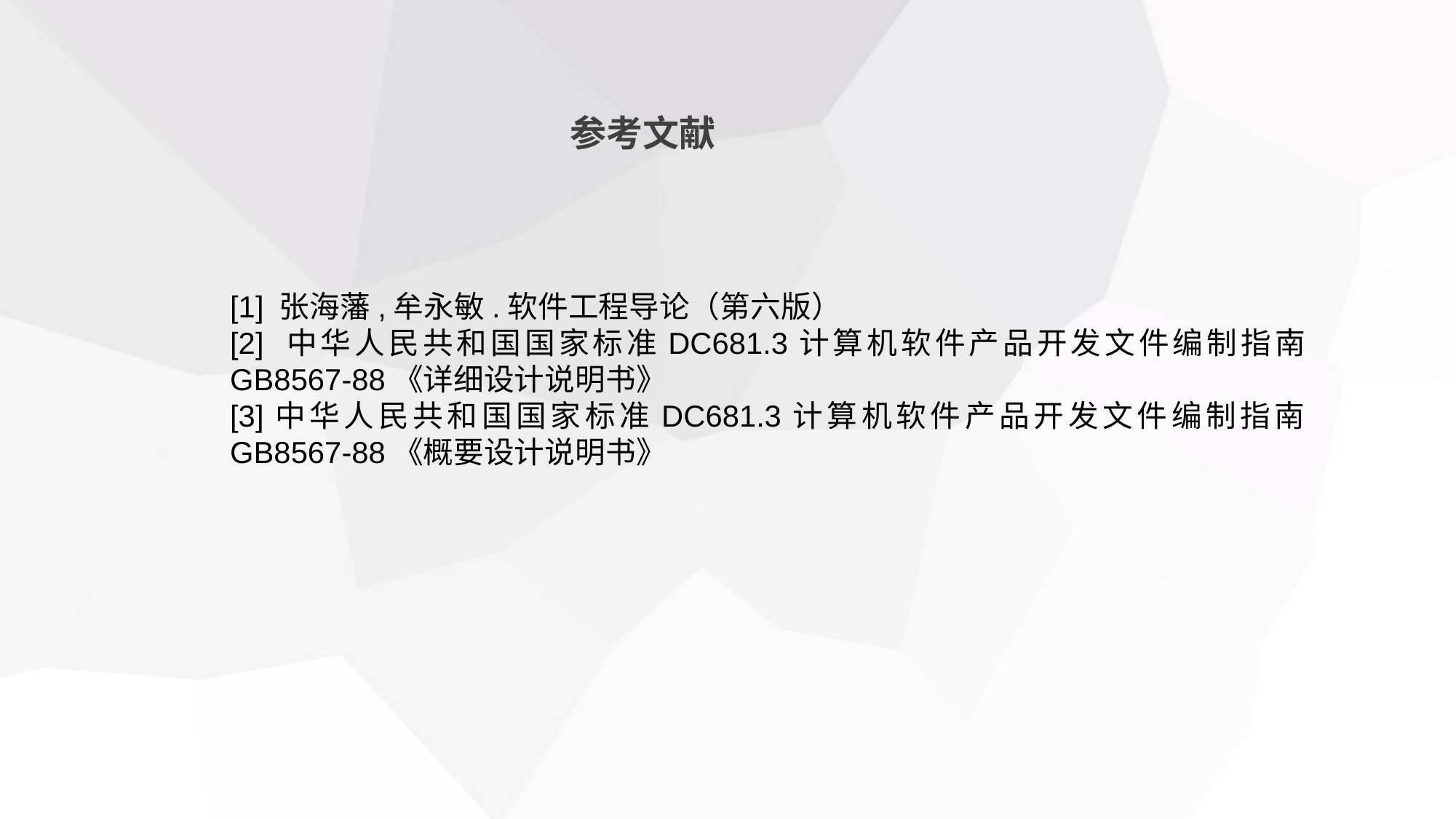

参考文献
[1] 张海藩,牟永敏.软件工程导论（第六版）
[2] 中华人民共和国国家标准DC681.3计算机软件产品开发文件编制指南GB8567-88《详细设计说明书》
[3]中华人民共和国国家标准DC681.3计算机软件产品开发文件编制指南GB8567-88《概要设计说明书》